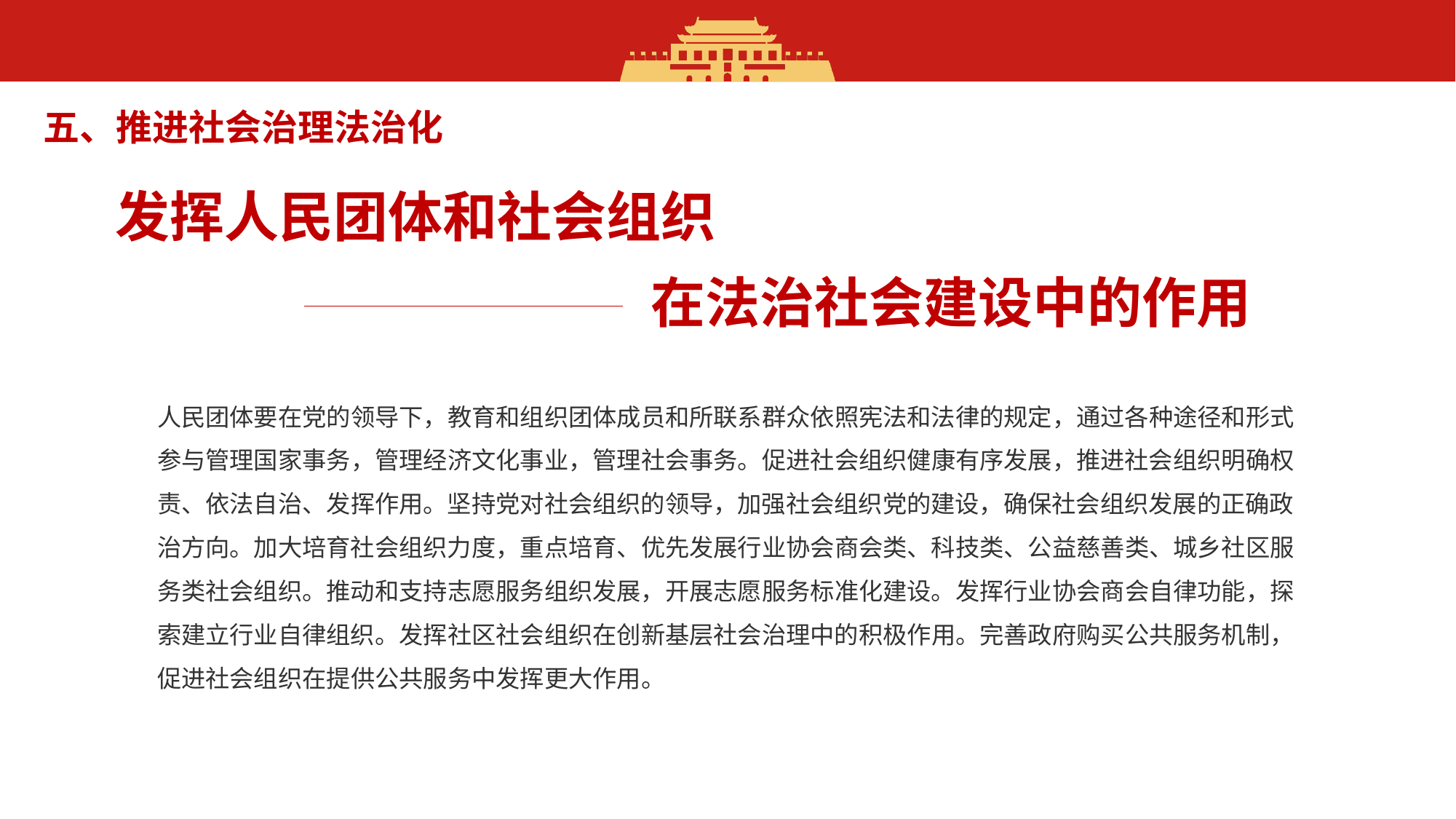

发挥人民团体和社会组织
在法治社会建设中的作用
人民团体要在党的领导下，教育和组织团体成员和所联系群众依照宪法和法律的规定，通过各种途径和形式参与管理国家事务，管理经济文化事业，管理社会事务。促进社会组织健康有序发展，推进社会组织明确权责、依法自治、发挥作用。坚持党对社会组织的领导，加强社会组织党的建设，确保社会组织发展的正确政治方向。加大培育社会组织力度，重点培育、优先发展行业协会商会类、科技类、公益慈善类、城乡社区服务类社会组织。推动和支持志愿服务组织发展，开展志愿服务标准化建设。发挥行业协会商会自律功能，探索建立行业自律组织。发挥社区社会组织在创新基层社会治理中的积极作用。完善政府购买公共服务机制，促进社会组织在提供公共服务中发挥更大作用。